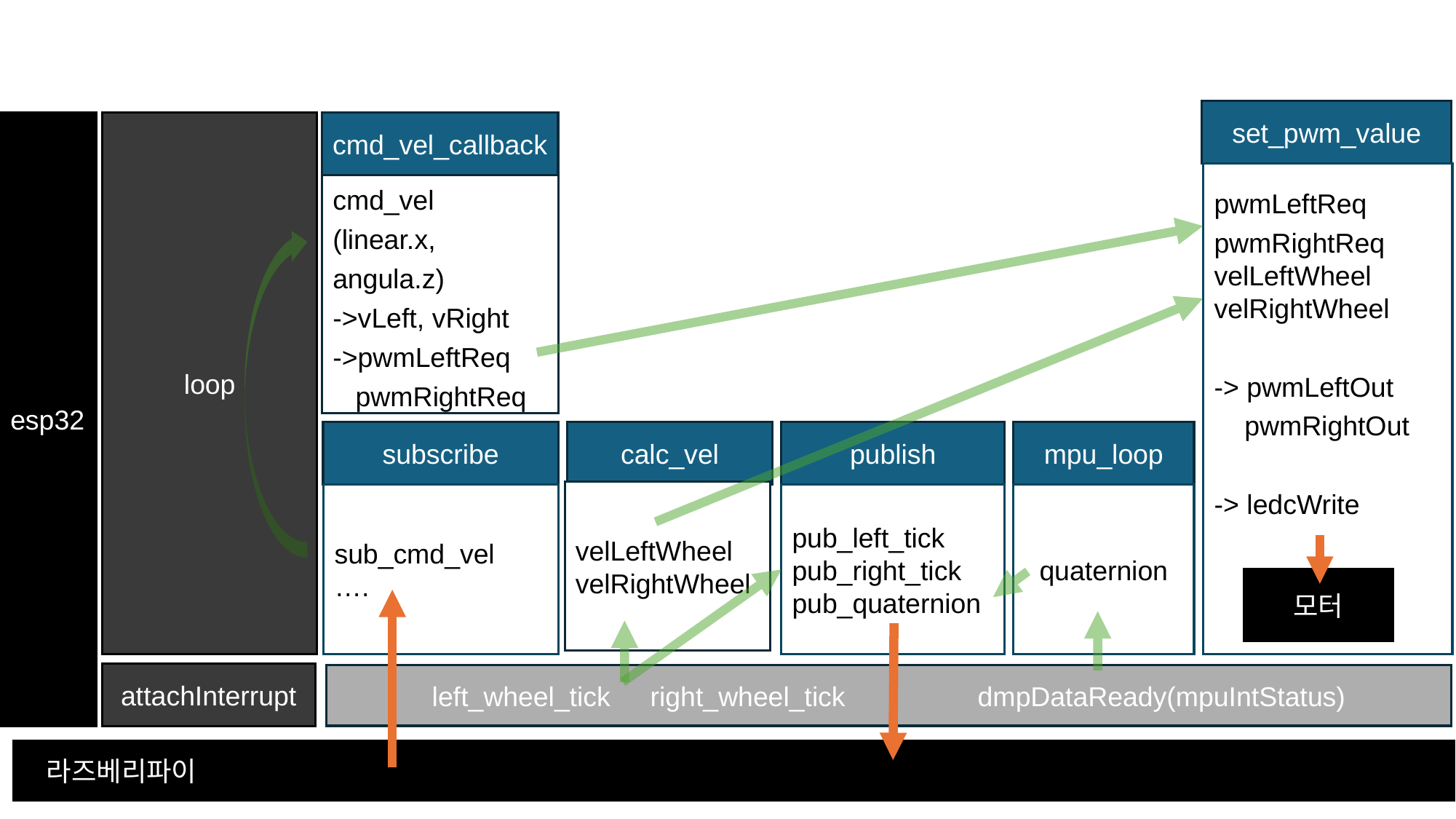

set_pwm_value
loop
cmd_vel_callback
esp32
pwmLeftReq
pwmRightReq
velLeftWheel
velRightWheel

-> pwmLeftOut
    pwmRightOut

-> ledcWrite

cmd_vel
(linear.x, angula.z)
->vLeft, vRight
->pwmLeftReq
   pwmRightReq

mpu_loop
subscribe
publish
calc_vel
velLeftWheel
velRightWheel
quaternion
pub_left_tick
pub_right_tick
pub_quaternion
sub_cmd_vel
….
모터
attachInterrupt
left_wheel_tick	right_wheel_tick		dmpDataReady(mpuIntStatus)
  라즈베리파이